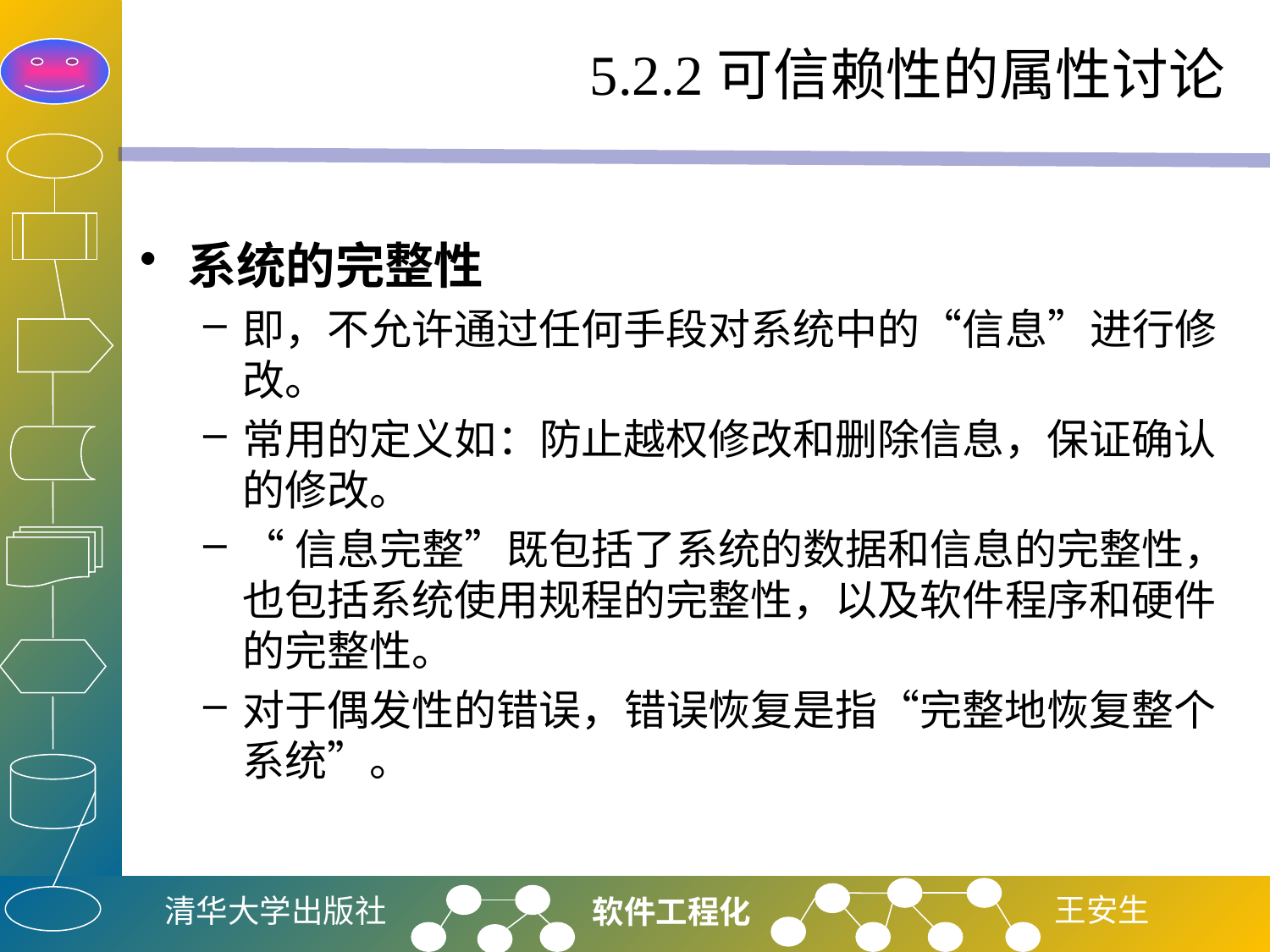

# 5.2.2可信赖性的属性讨论
系统的完整性
即，不允许通过任何手段对系统中的“信息”进行修改。
常用的定义如：防止越权修改和删除信息，保证确认的修改。
“信息完整”既包括了系统的数据和信息的完整性，也包括系统使用规程的完整性，以及软件程序和硬件的完整性。
对于偶发性的错误，错误恢复是指“完整地恢复整个系统”。